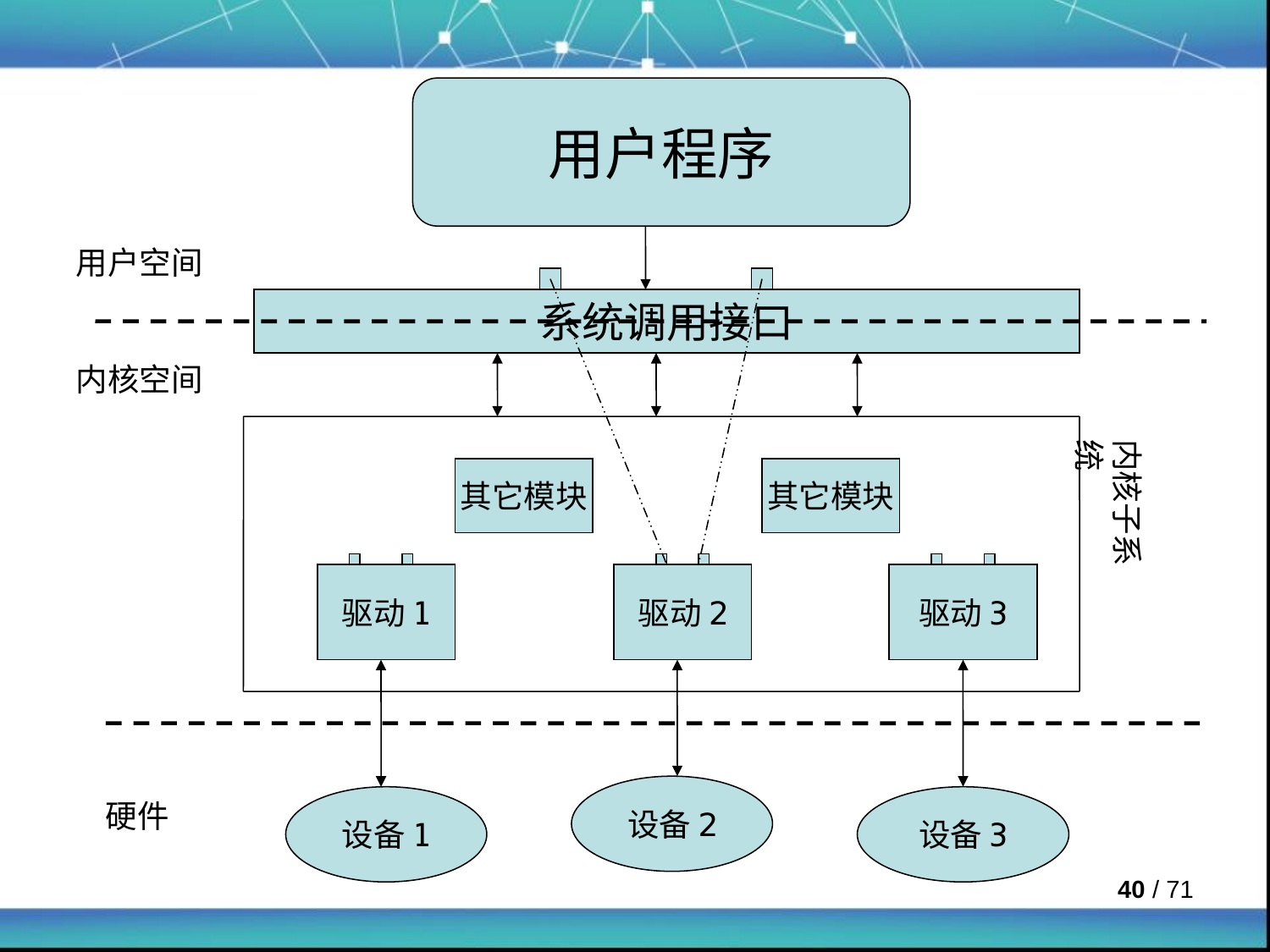

用户程序

用户空间

系统调用接口

内核空间

内核子系统
其它模块
其它模块

驱动1
驱动2
驱动3

设备2
设备1
设备3
硬件
40 / 71